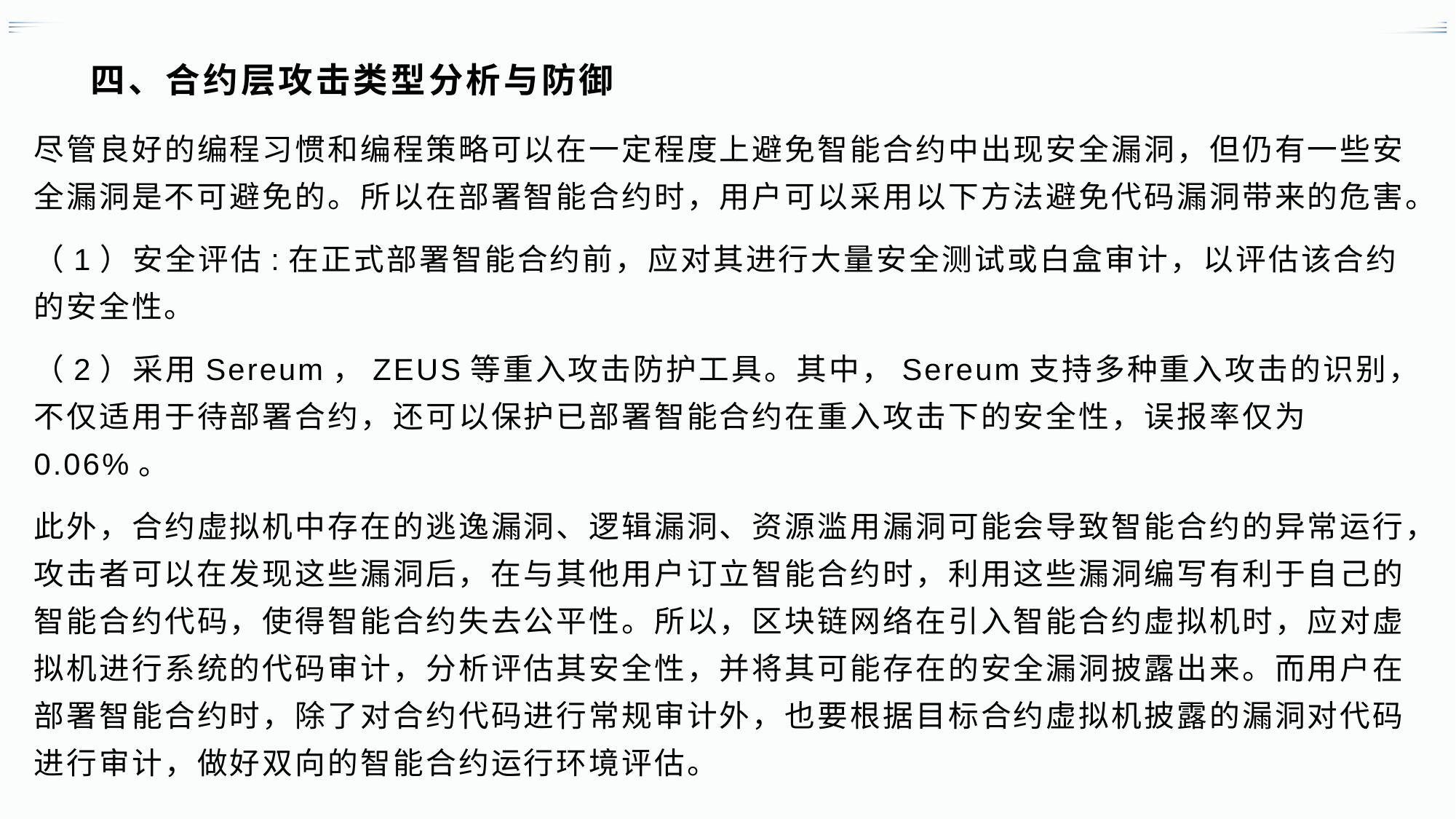

# 四、合约层攻击类型分析与防御
尽管良好的编程习惯和编程策略可以在一定程度上避免智能合约中出现安全漏洞，但仍有一些安全漏洞是不可避免的。所以在部署智能合约时，用户可以采用以下方法避免代码漏洞带来的危害。
（1）安全评估:在正式部署智能合约前，应对其进行大量安全测试或白盒审计，以评估该合约的安全性。
（2）采用Sereum，ZEUS等重入攻击防护工具。其中，Sereum支持多种重入攻击的识别，不仅适用于待部署合约，还可以保护已部署智能合约在重入攻击下的安全性，误报率仅为0.06%。
此外，合约虚拟机中存在的逃逸漏洞、逻辑漏洞、资源滥用漏洞可能会导致智能合约的异常运行，攻击者可以在发现这些漏洞后，在与其他用户订立智能合约时，利用这些漏洞编写有利于自己的智能合约代码，使得智能合约失去公平性。所以，区块链网络在引入智能合约虚拟机时，应对虚拟机进行系统的代码审计，分析评估其安全性，并将其可能存在的安全漏洞披露出来。而用户在部署智能合约时，除了对合约代码进行常规审计外，也要根据目标合约虚拟机披露的漏洞对代码进行审计，做好双向的智能合约运行环境评估。